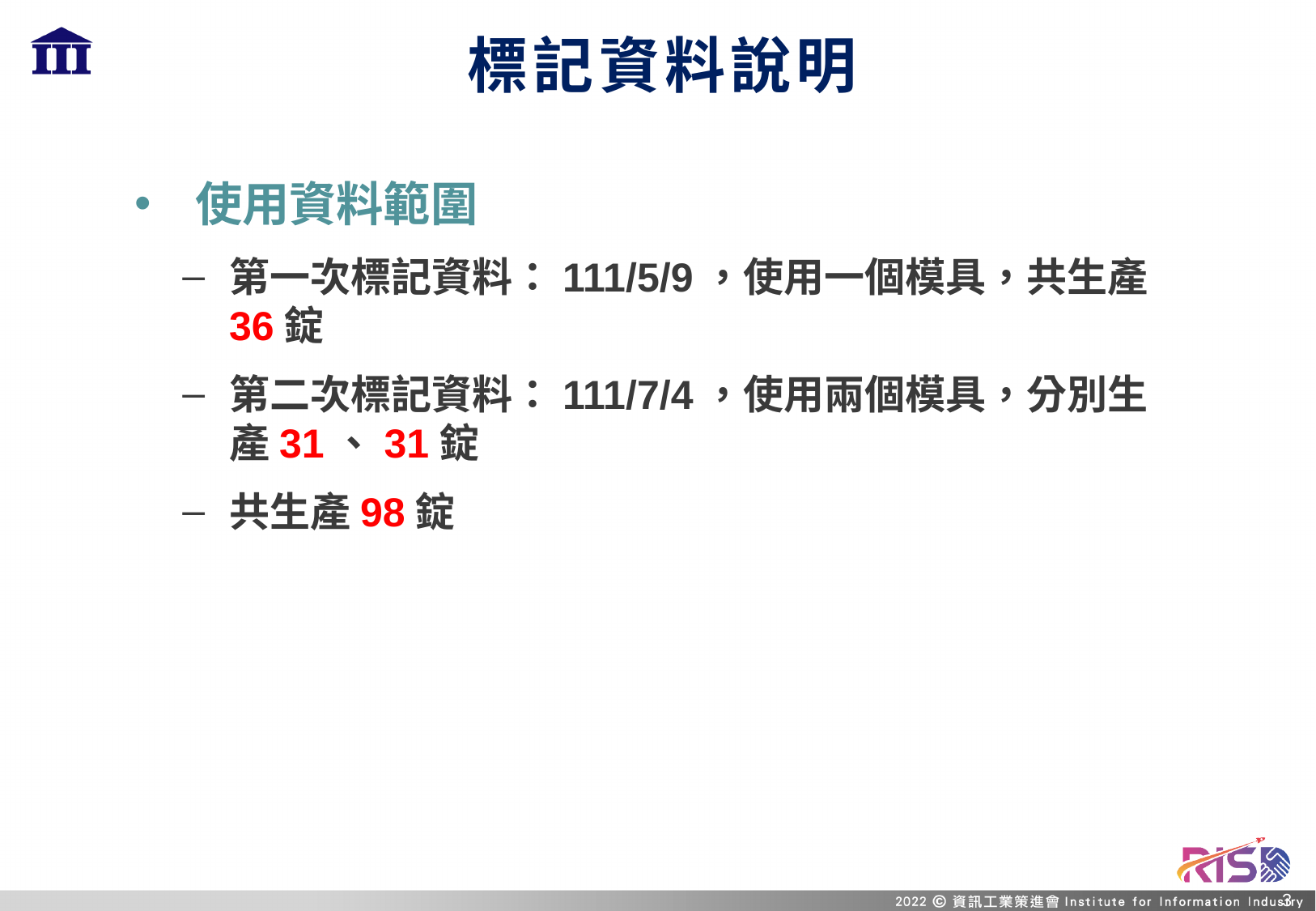

# 標記資料說明
使用資料範圍
第一次標記資料：111/5/9，使用一個模具，共生產36錠
第二次標記資料：111/7/4，使用兩個模具，分別生產31、31錠
共生產98錠
3